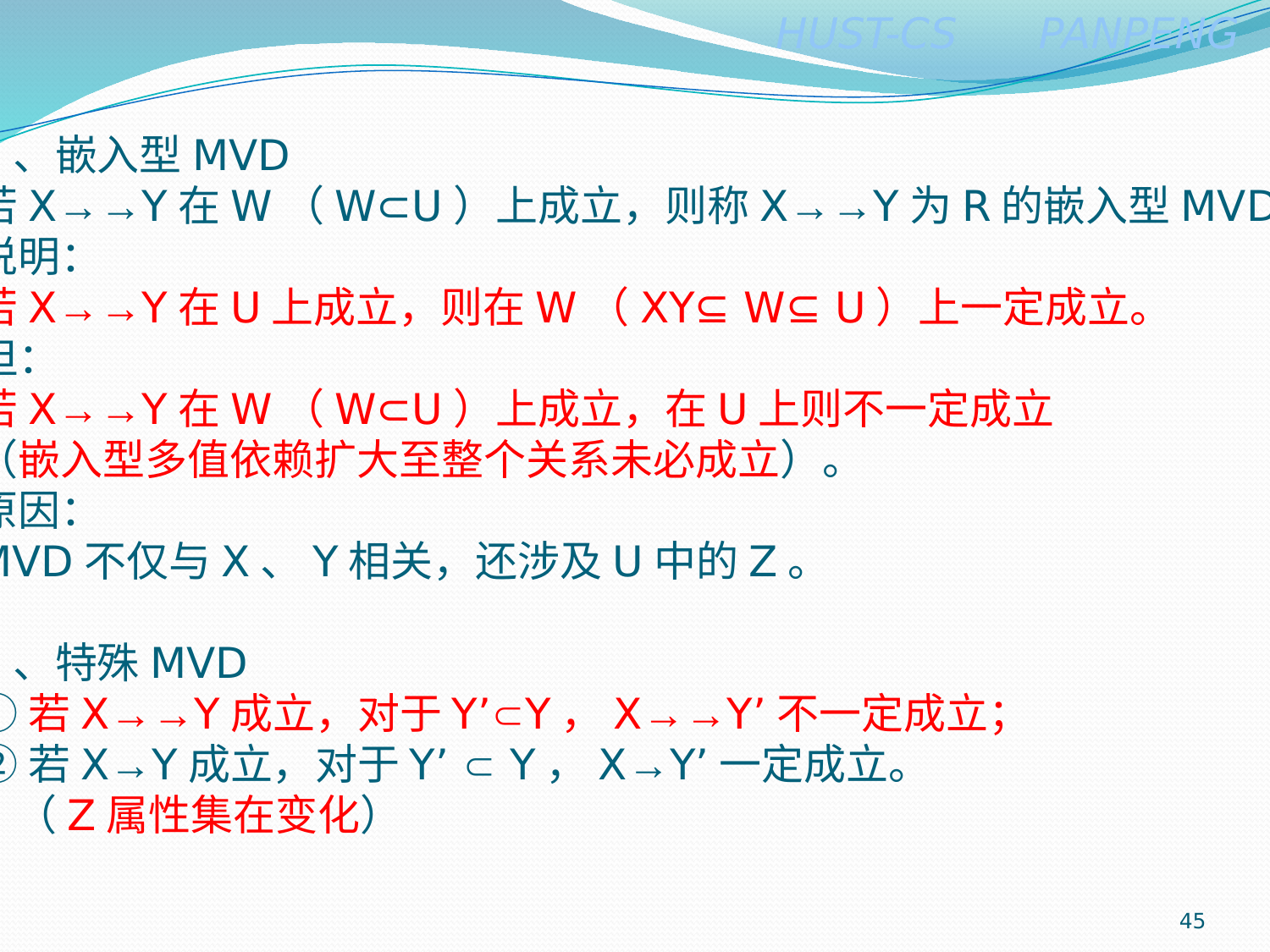

8、嵌入型MVD
若X→→Y在W（W⊂U）上成立，则称X→→Y为R的嵌入型MVD。
说明：
若X→→Y在U上成立，则在W（XY⊆ W⊆ U）上一定成立。
但：
若X→→Y在W（W⊂U）上成立，在U上则不一定成立
（嵌入型多值依赖扩大至整个关系未必成立）。
原因：
MVD不仅与X、Y相关，还涉及U中的Z。

9、特殊MVD
①若X→→Y成立，对于Y’⊂Y，X→→Y’不一定成立；
②若X→Y成立，对于Y’ ⊂ Y，X→Y’一定成立。
   （Z属性集在变化）
45